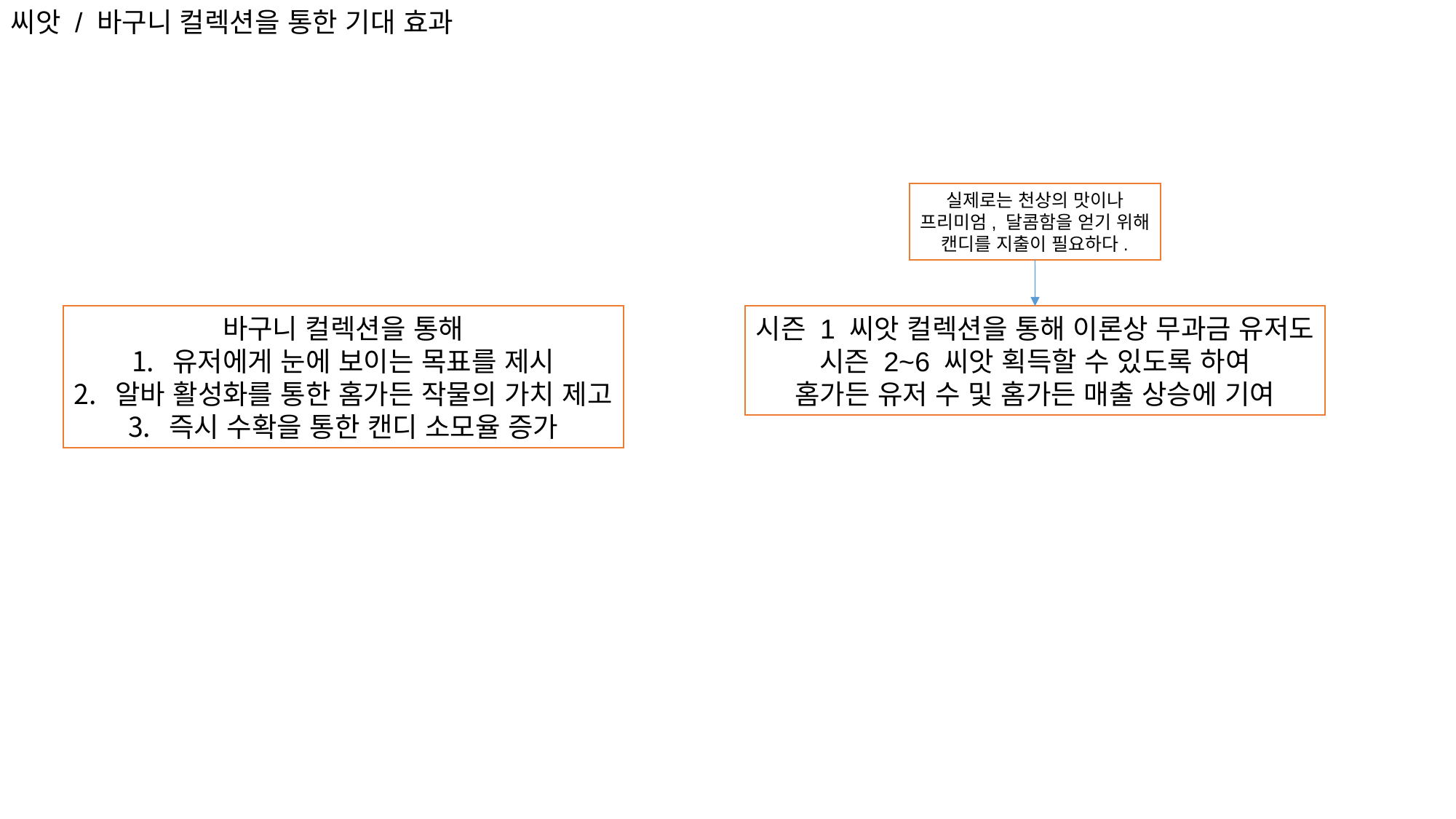

씨앗 / 바구니 컬렉션을 통한 기대 효과
실제로는 천상의 맛이나
프리미엄, 달콤함을 얻기 위해
캔디를 지출이 필요하다.
바구니 컬렉션을 통해
유저에게 눈에 보이는 목표를 제시
알바 활성화를 통한 홈가든 작물의 가치 제고
즉시 수확을 통한 캔디 소모율 증가
시즌 1 씨앗 컬렉션을 통해 이론상 무과금 유저도
시즌 2~6 씨앗 획득할 수 있도록 하여
홈가든 유저 수 및 홈가든 매출 상승에 기여